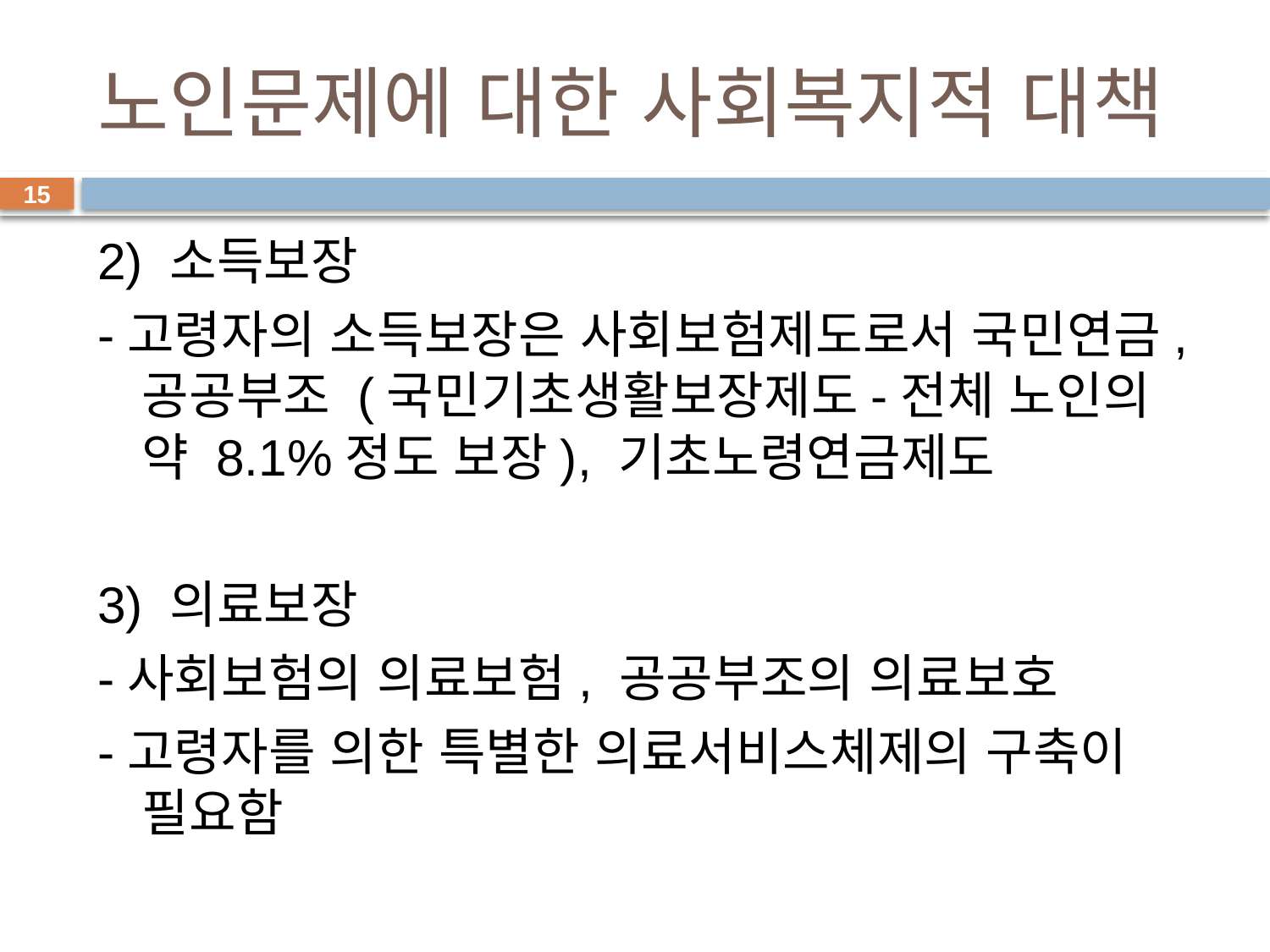

# 노인문제에 대한 사회복지적 대책
15
2) 소득보장
-고령자의 소득보장은 사회보험제도로서 국민연금, 공공부조 (국민기초생활보장제도-전체 노인의 약 8.1%정도 보장), 기초노령연금제도

3) 의료보장
-사회보험의 의료보험, 공공부조의 의료보호
-고령자를 의한 특별한 의료서비스체제의 구축이 필요함